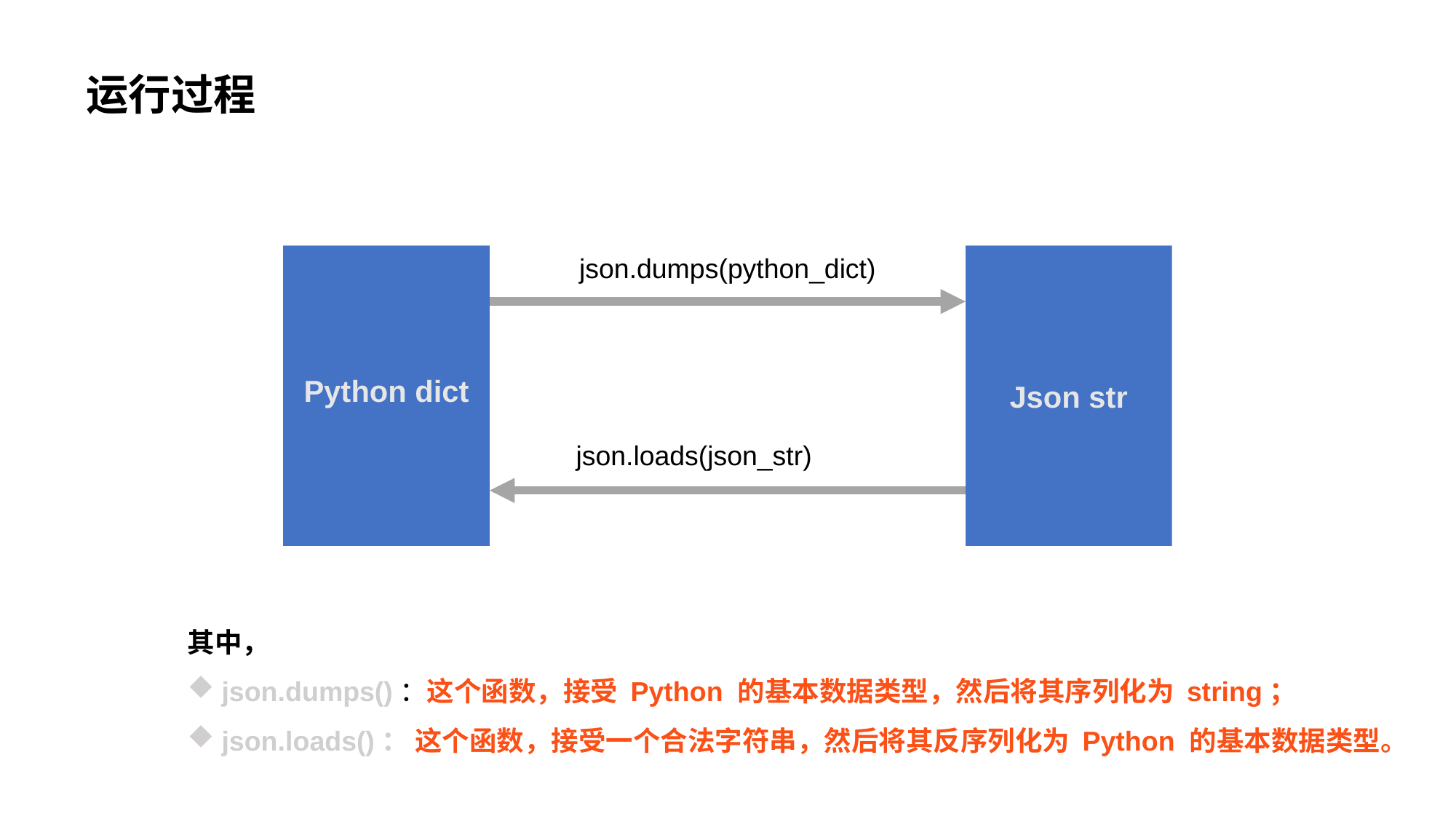

运行过程

json.dumps(python_dict)

Python dict
Json str
json.loads(json_str)
其中，
json.dumps()：这个函数，接受 Python 的基本数据类型，然后将其序列化为 string；
json.loads()： 这个函数，接受一个合法字符串，然后将其反序列化为 Python 的基本数据类型。